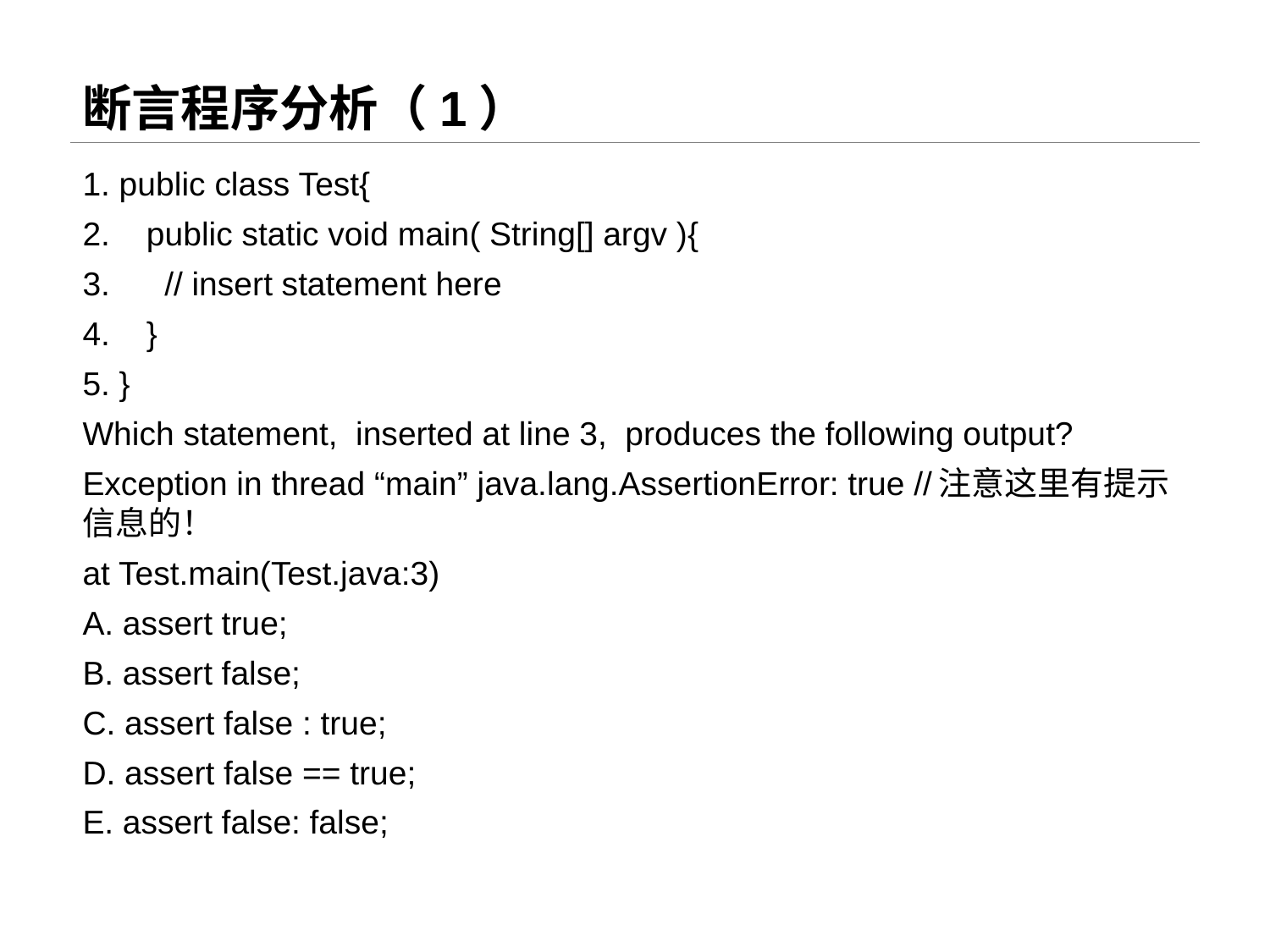

# 断言程序分析（1）
1. public class Test{
2.    public static void main( String[] argv ){
3.      // insert statement here
4.    }
5. }
Which statement,  inserted at line 3,  produces the following output?
Exception in thread “main” java.lang.AssertionError: true //注意这里有提示信息的！
at Test.main(Test.java:3)
A. assert true;
B. assert false;
C. assert false : true;
D. assert false == true;
E. assert false: false;
81